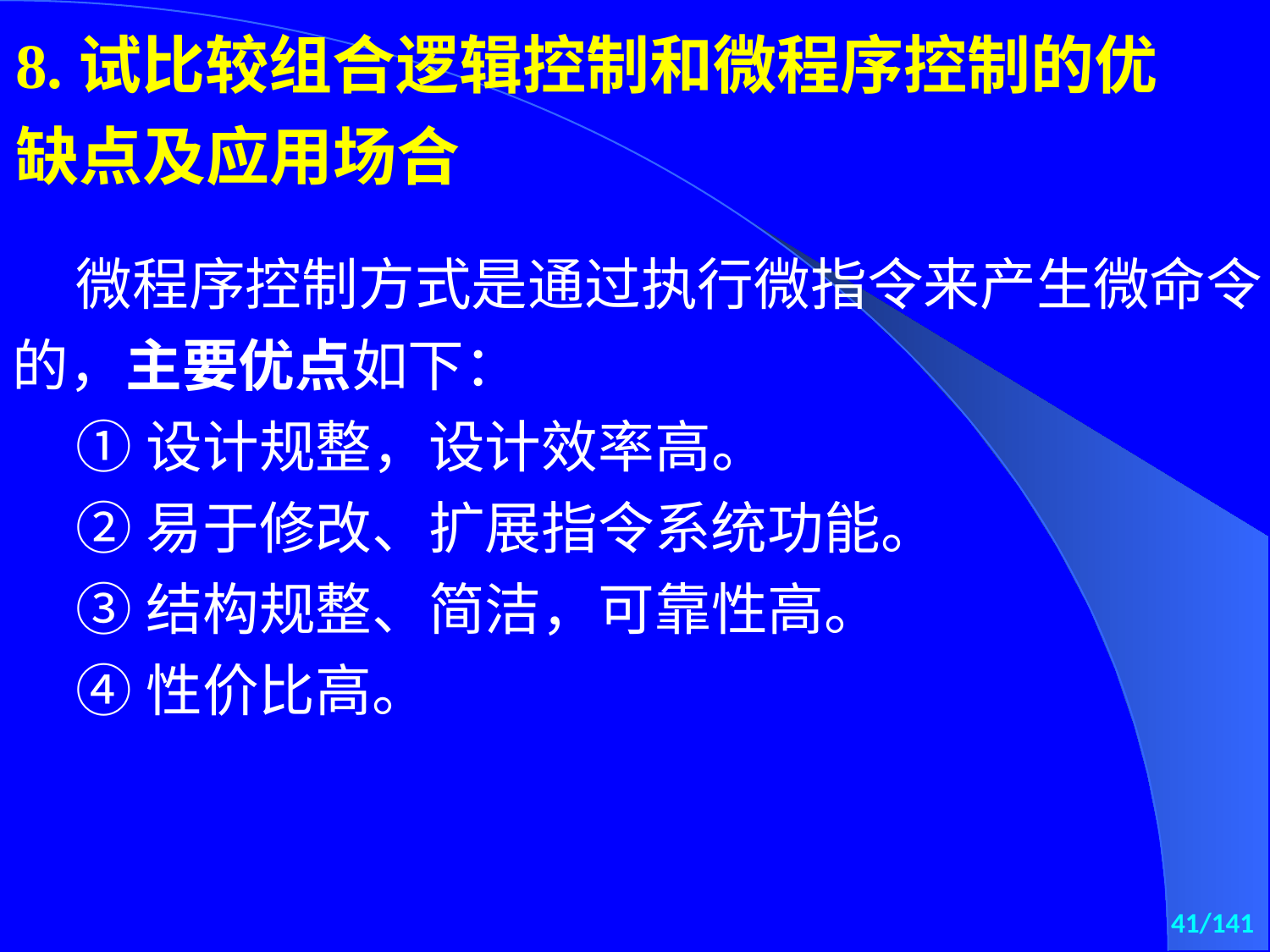

8.试比较组合逻辑控制和微程序控制的优缺点及应用场合
微程序控制方式是通过执行微指令来产生微命令的，主要优点如下：
①设计规整，设计效率高。
②易于修改、扩展指令系统功能。
③结构规整、简洁，可靠性高。
④性价比高。
41/141